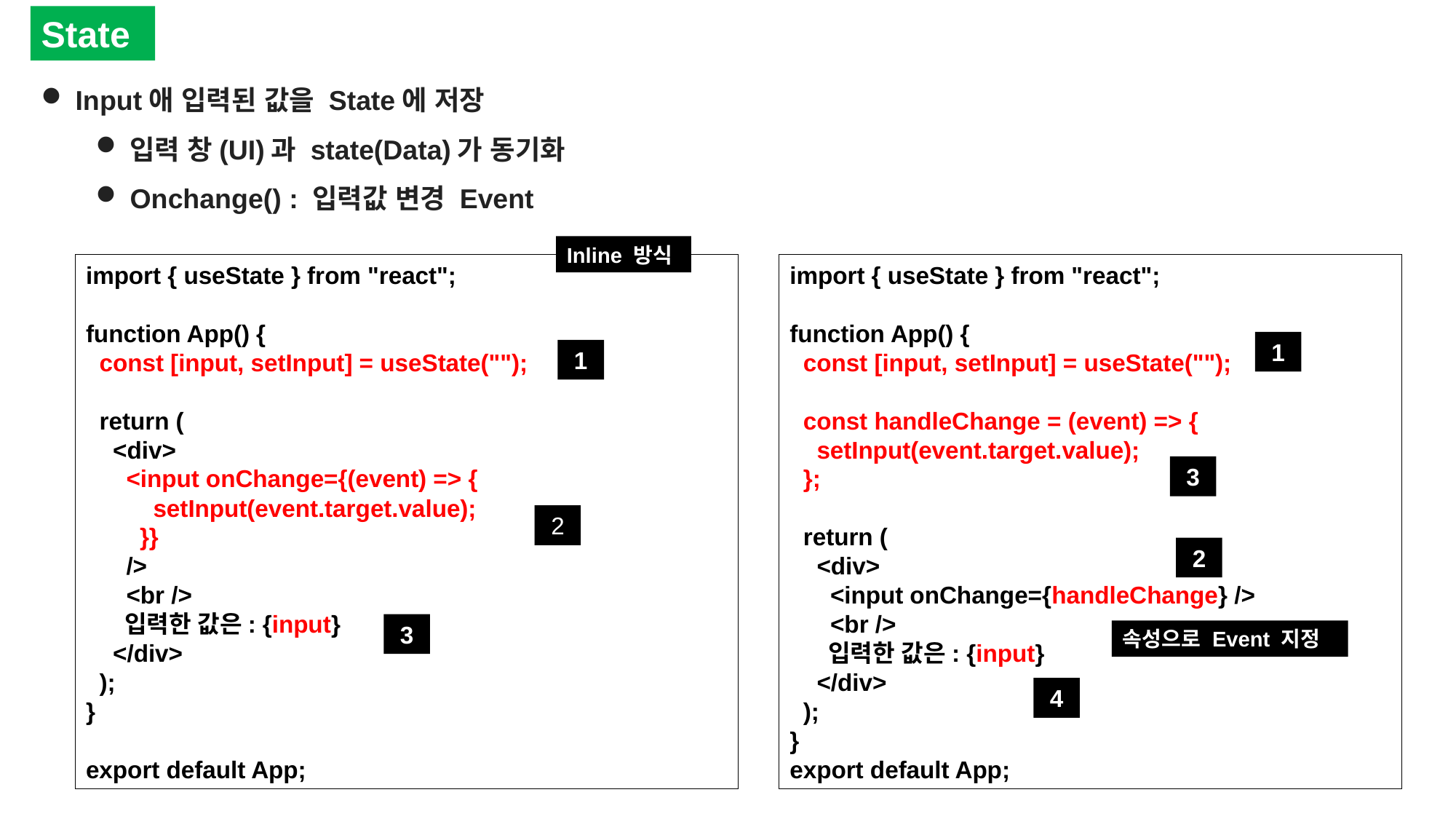

State
Input애 입력된 값을 State에 저장
입력 창(UI)과 state(Data)가 동기화
Onchange() : 입력값 변경 Event
Inline 방식
import { useState } from "react";
function App() {
  const [input, setInput] = useState("");

  return (
    <div>
      <input onChange={(event) => {
          setInput(event.target.value);
        }}
      />
      <br />
      입력한 값은: {input}
    </div>
  );
}

export default App;
import { useState } from "react";
function App() {
  const [input, setInput] = useState("");
  const handleChange = (event) => {
    setInput(event.target.value);
  };
  return (
    <div>
      <input onChange={handleChange} />
      <br />
      입력한 값은: {input}
    </div>
  );
}
export default App;
1
1
3
2
2
3
속성으로 Event 지정
4